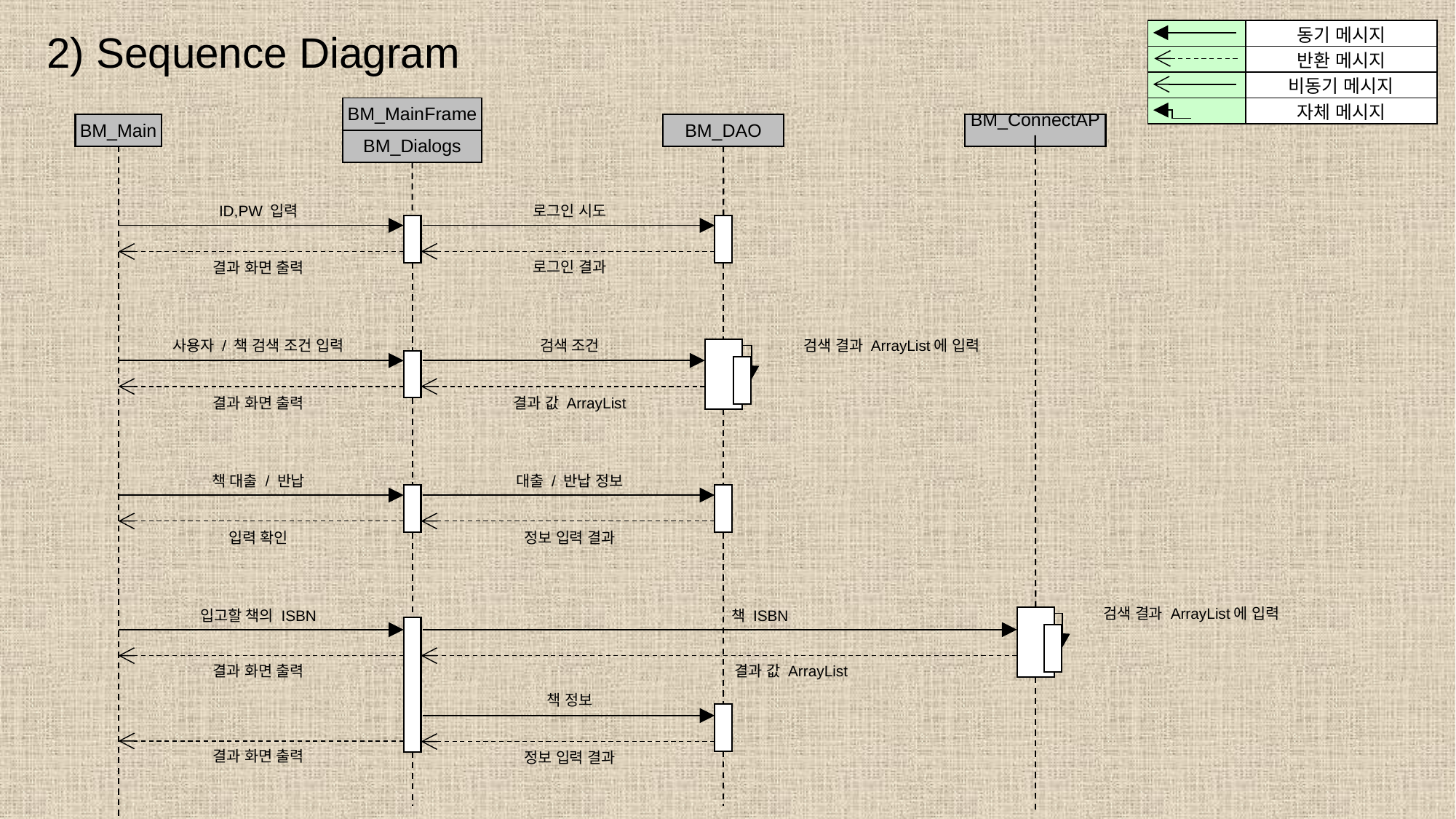

2) Sequence Diagram
|  | 동기 메시지 |
| --- | --- |
|  | 반환 메시지 |
|  | 비동기 메시지 |
|  | 자체 메시지 |
| BM\_MainFrame |
| --- |
| BM\_Dialogs |
BM_Main
BM_DAO
BM_ConnectAPI
ID,PW 입력
로그인 시도

로그인 결과
결과 화면 출력
사용자 / 책 검색 조건 입력
검색 조건
검색 결과 ArrayList에 입력

결과 화면 출력
결과 값 ArrayList
책 대출 / 반납
대출 / 반납 정보

입력 확인
정보 입력 결과
검색 결과 ArrayList에 입력
입고할 책의 ISBN
책 ISBN

결과 화면 출력
결과 값 ArrayList
책 정보

결과 화면 출력
정보 입력 결과